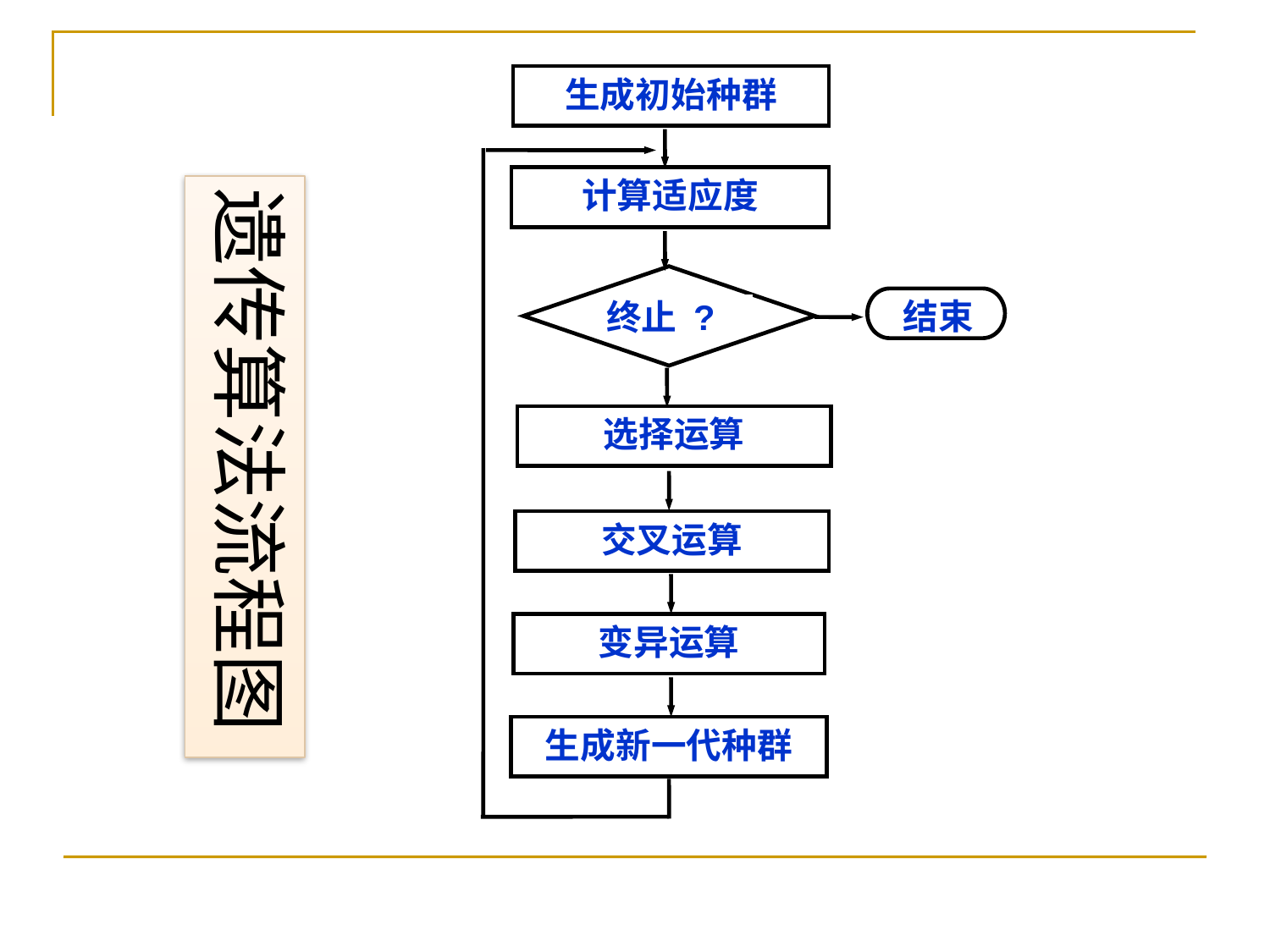

生成初始种群

计算适应度

终止 ?

选择运算

交叉运算

变异运算

生成新一代种群

结束

遗传算法流程图